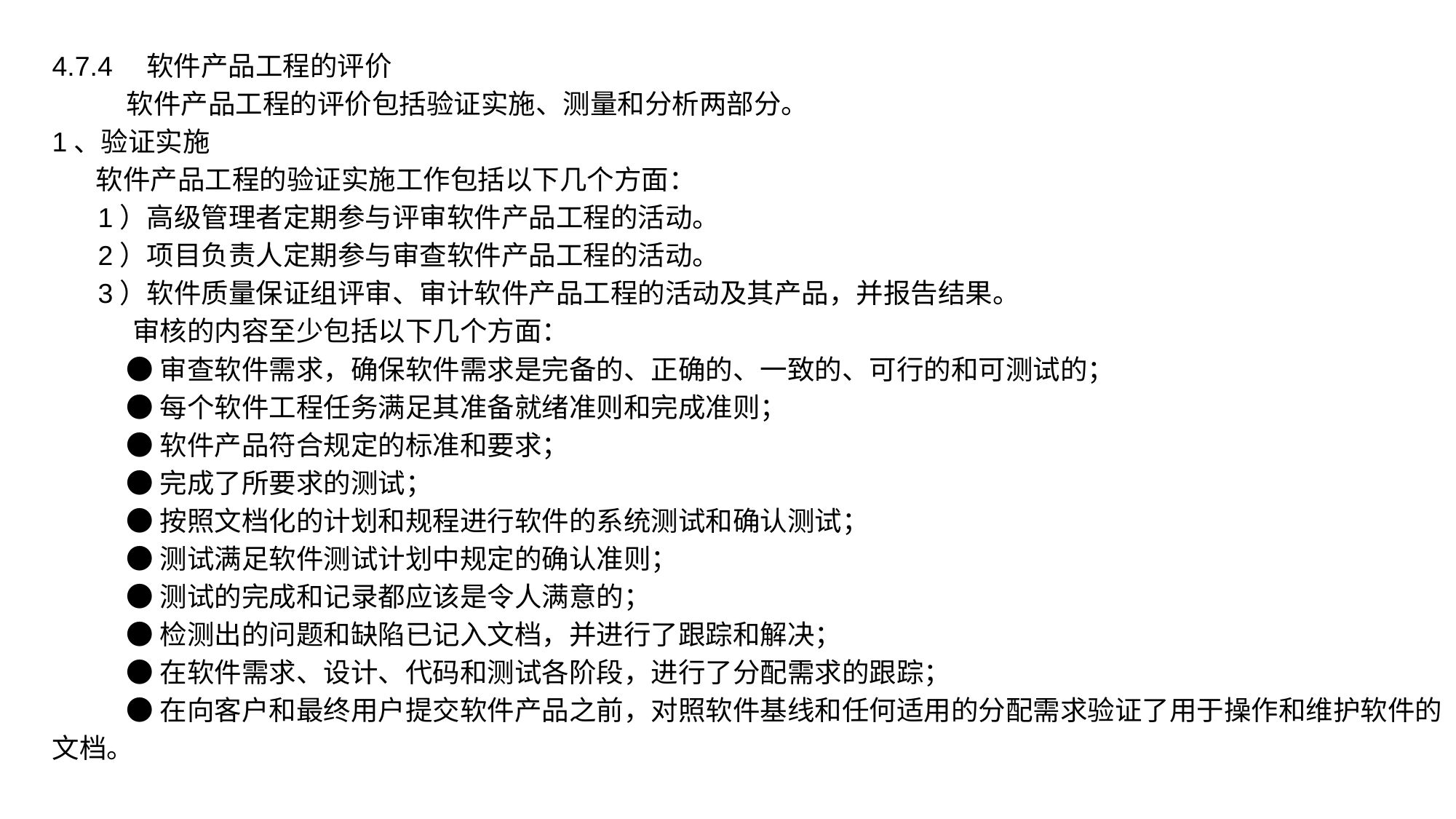

4.7.4　软件产品工程的评价
           软件产品工程的评价包括验证实施、测量和分析两部分。
1、验证实施
      软件产品工程的验证实施工作包括以下几个方面：
      1）高级管理者定期参与评审软件产品工程的活动。
      2）项目负责人定期参与审查软件产品工程的活动。
      3）软件质量保证组评审、审计软件产品工程的活动及其产品，并报告结果。
            审核的内容至少包括以下几个方面：
            ●审查软件需求，确保软件需求是完备的、正确的、一致的、可行的和可测试的；
            ●每个软件工程任务满足其准备就绪准则和完成准则；
            ●软件产品符合规定的标准和要求；
            ●完成了所要求的测试；
            ●按照文档化的计划和规程进行软件的系统测试和确认测试；
            ●测试满足软件测试计划中规定的确认准则；
            ●测试的完成和记录都应该是令人满意的；
            ●检测出的问题和缺陷已记入文档，并进行了跟踪和解决；
            ●在软件需求、设计、代码和测试各阶段，进行了分配需求的跟踪；
            ●在向客户和最终用户提交软件产品之前，对照软件基线和任何适用的分配需求验证了用于操作和维护软件的文档。